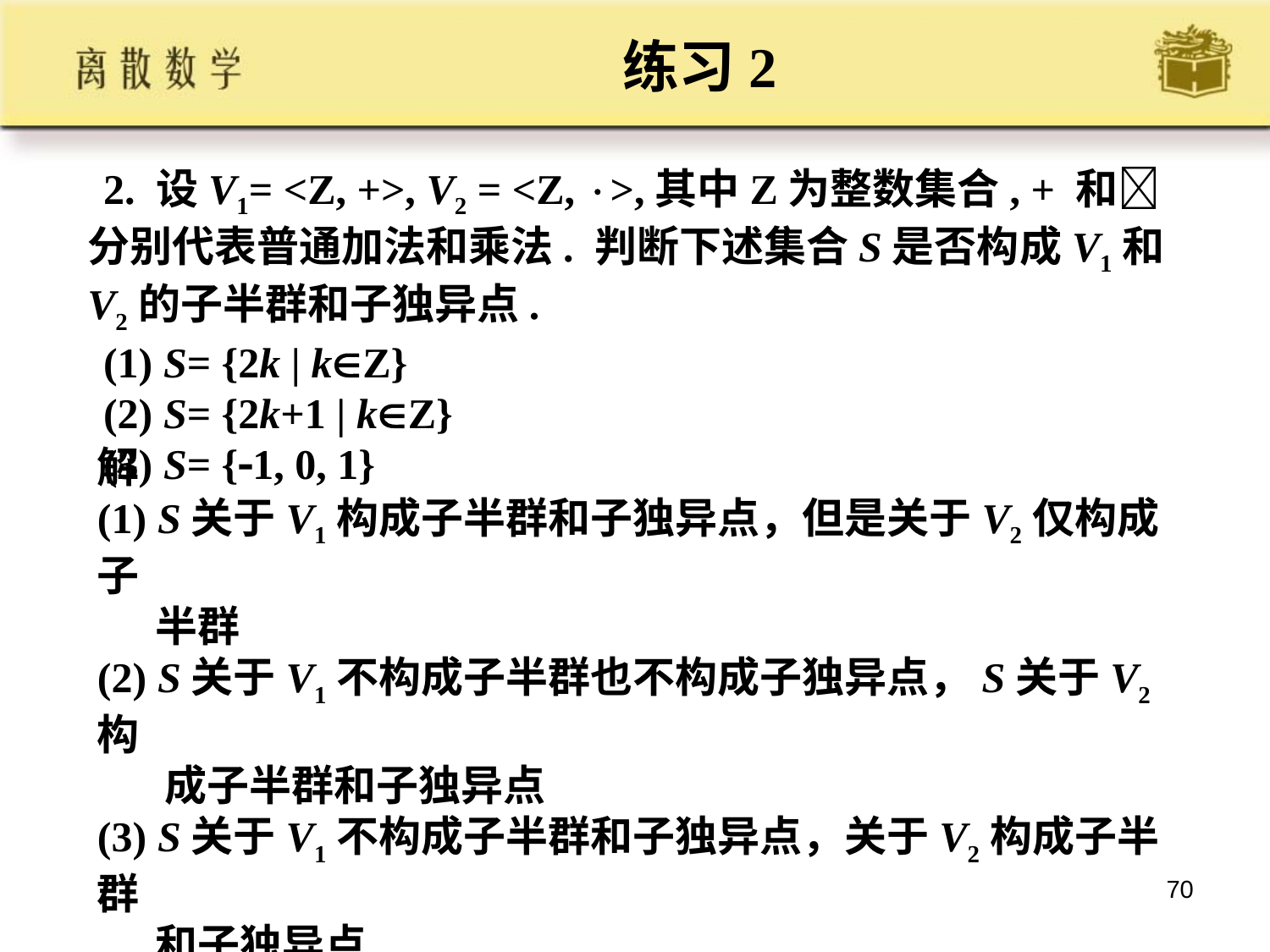

练习2
2. 设V1= <Z, +>, V2 = <Z, ⋅>,其中Z为整数集合, + 和⋅ 分别代表普通加法和乘法. 判断下述集合S是否构成V1和V2的子半群和子独异点.
(1) S= {2k | k∈Z}
(2) S= {2k+1 | k∈Z}
(3) S= {−1, 0, 1}
解
(1) S关于V1构成子半群和子独异点，但是关于V2仅构成子
     半群
(2) S关于V1不构成子半群也不构成子独异点，S关于V2构
      成子半群和子独异点
(3) S关于V1不构成子半群和子独异点，关于V2构成子半群
     和子独异点

70